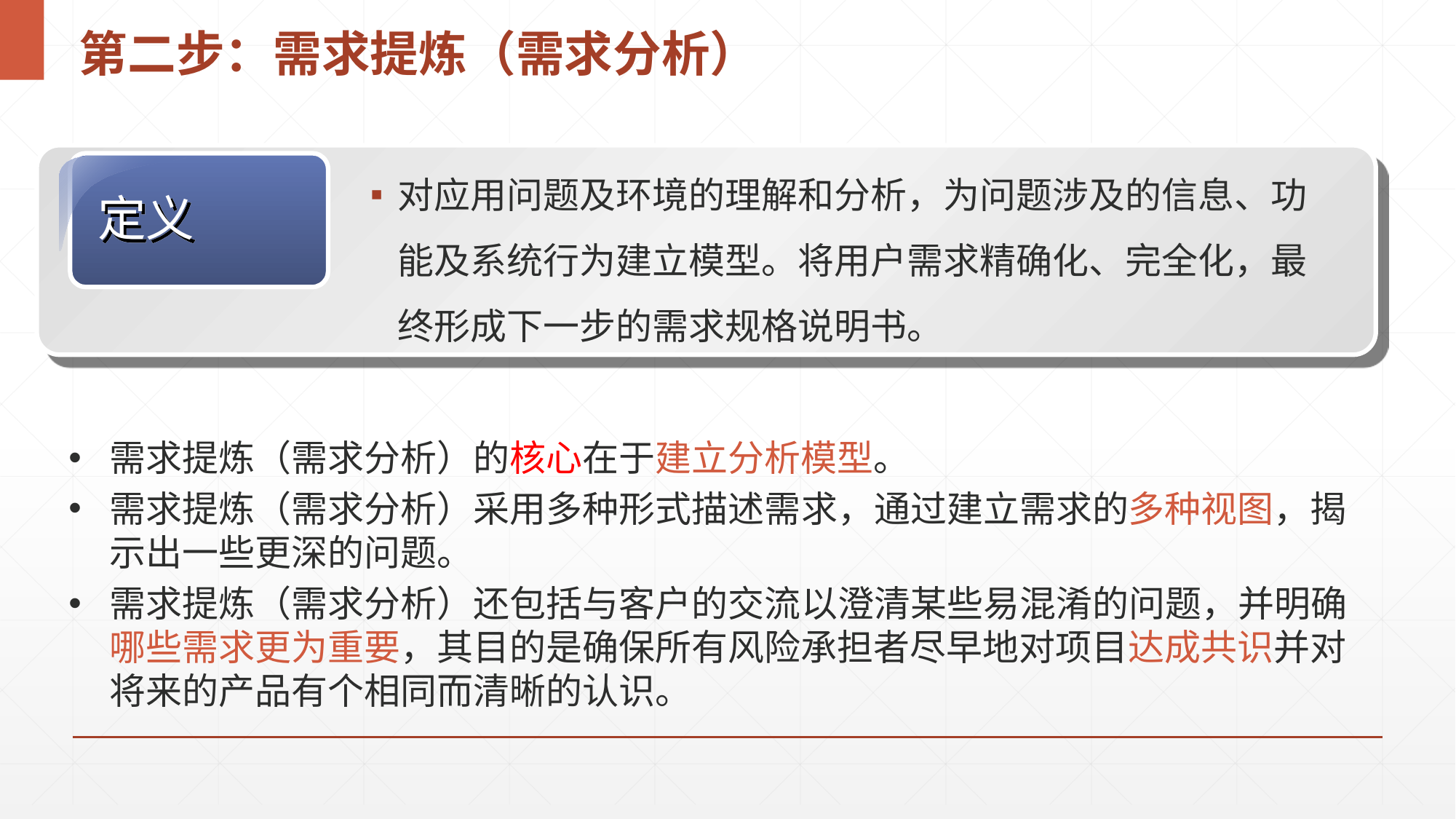

# 第二步：需求提炼（需求分析）

对应用问题及环境的理解和分析，为问题涉及的信息、功能及系统行为建立模型。将用户需求精确化、完全化，最终形成下一步的需求规格说明书。

定义
需求提炼（需求分析）的核心在于建立分析模型。
需求提炼（需求分析）采用多种形式描述需求，通过建立需求的多种视图，揭示出一些更深的问题。
需求提炼（需求分析）还包括与客户的交流以澄清某些易混淆的问题，并明确哪些需求更为重要，其目的是确保所有风险承担者尽早地对项目达成共识并对将来的产品有个相同而清晰的认识。